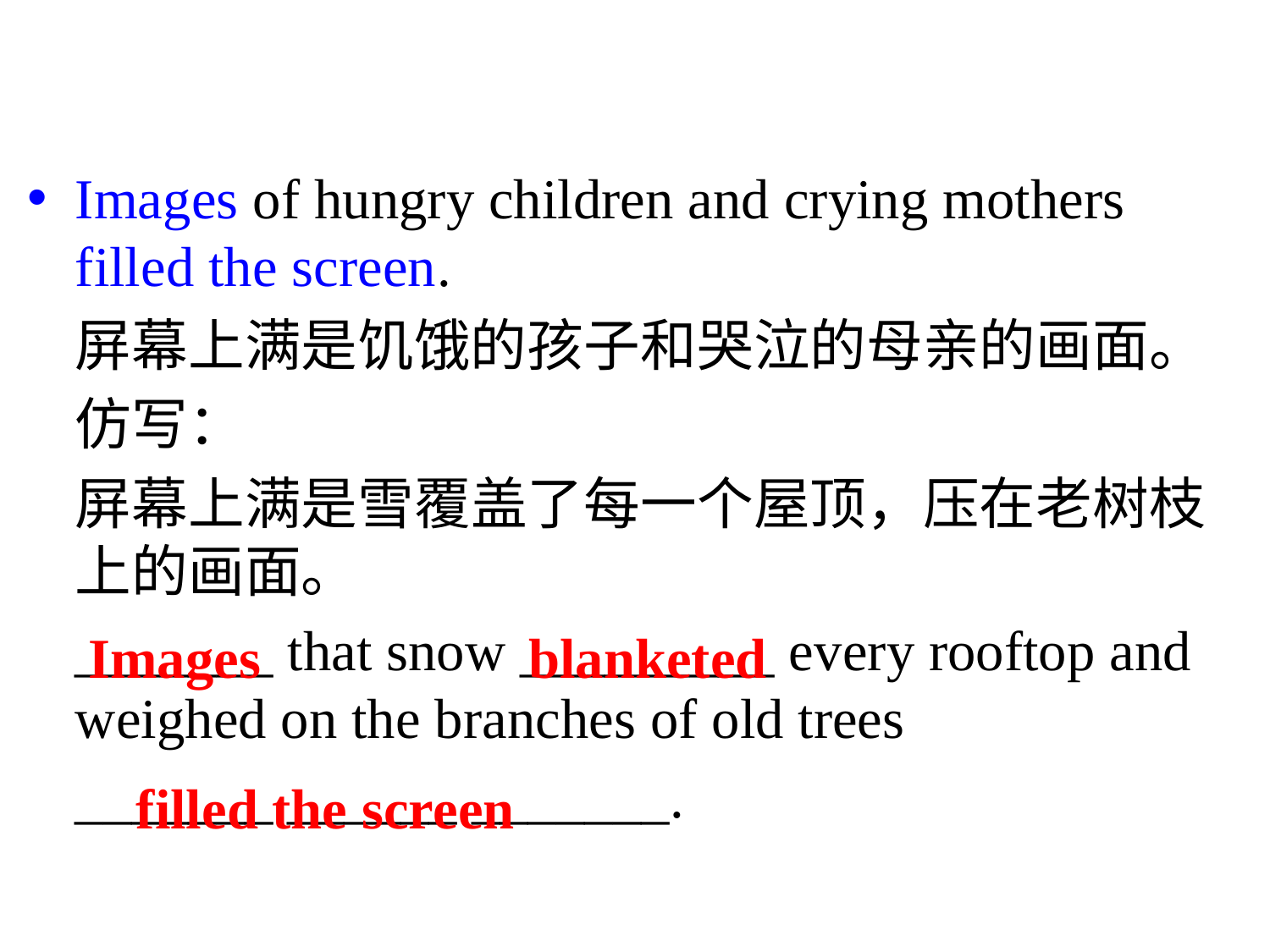

Images of hungry children and crying mothers filled the screen.
	屏幕上满是饥饿的孩子和哭泣的母亲的画面。
	仿写：
	屏幕上满是雪覆盖了每一个屋顶，压在老树枝上的画面。
	_______ that snow _________ every rooftop and weighed on the branches of old trees
	_______ ______ _______.

Images
blanketed
filled the screen